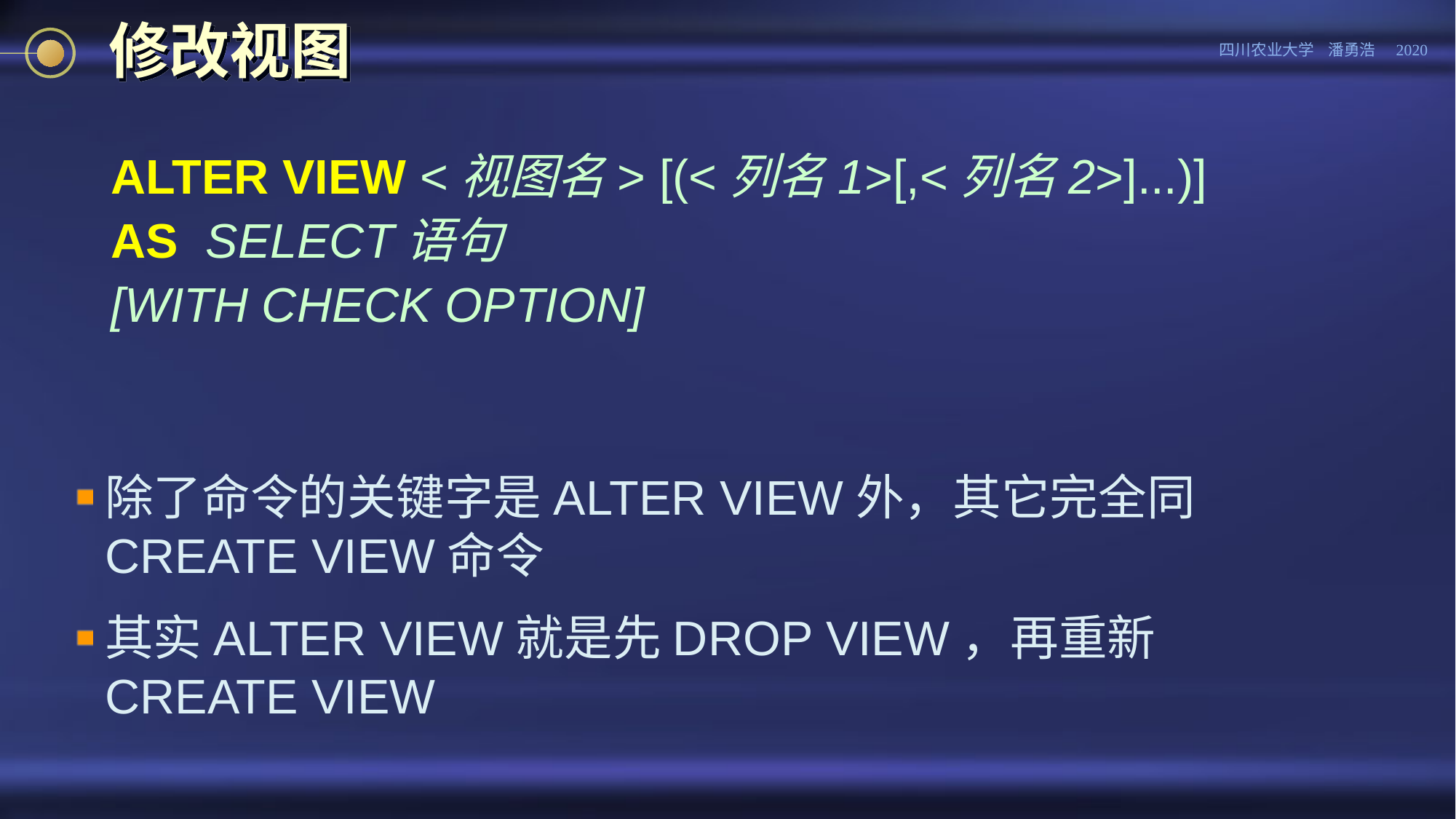

# 修改视图
ALTER VIEW <视图名> [(<列名1>[,<列名2>]...)]
AS  SELECT语句
[WITH CHECK OPTION]
除了命令的关键字是ALTER VIEW外，其它完全同CREATE VIEW命令
其实ALTER VIEW就是先DROP VIEW，再重新CREATE VIEW